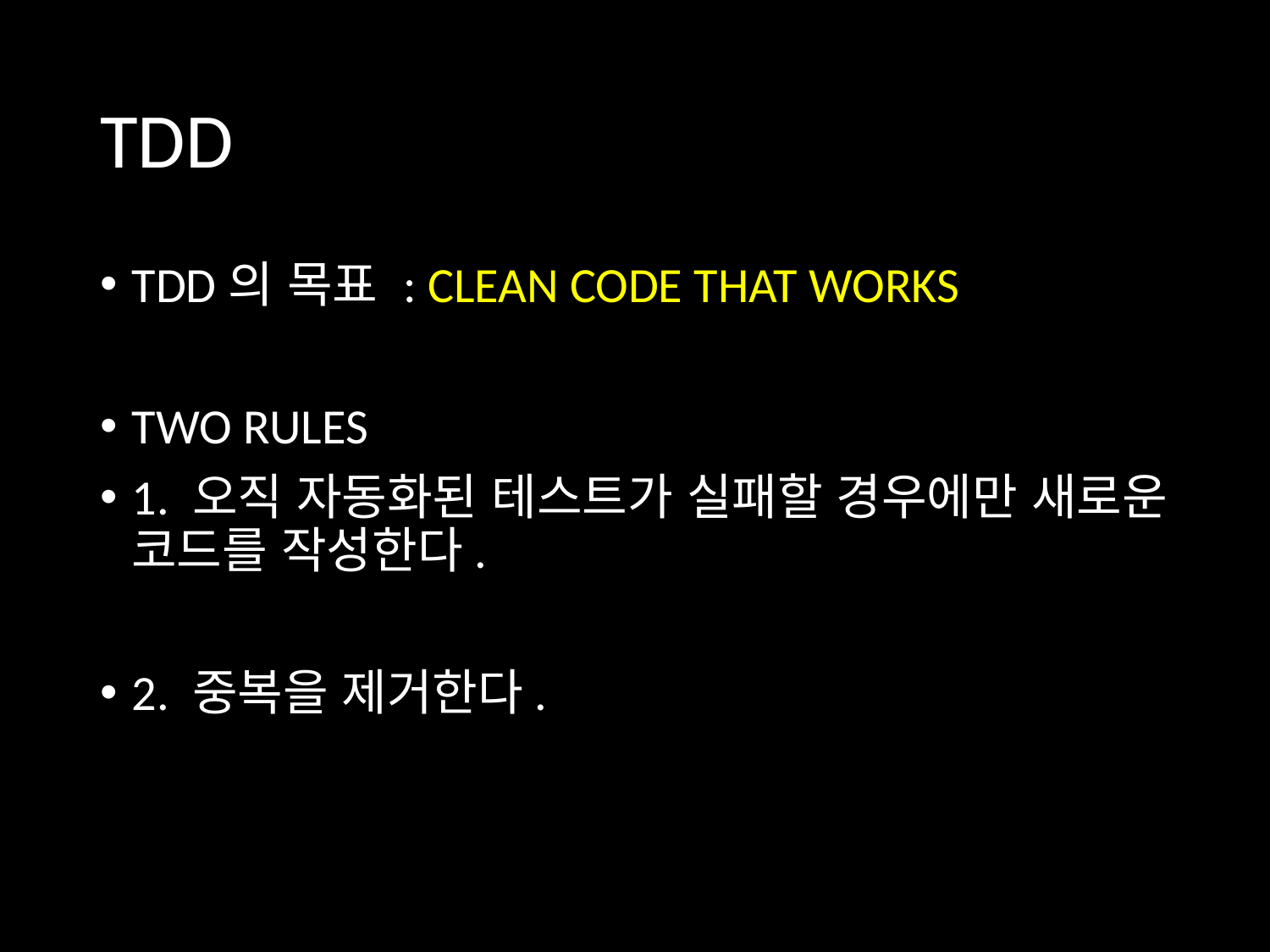

# TDD
TDD의 목표 : CLEAN CODE THAT WORKS

TWO RULES
1. 오직 자동화된 테스트가 실패할 경우에만 새로운 코드를 작성한다.

2. 중복을 제거한다.